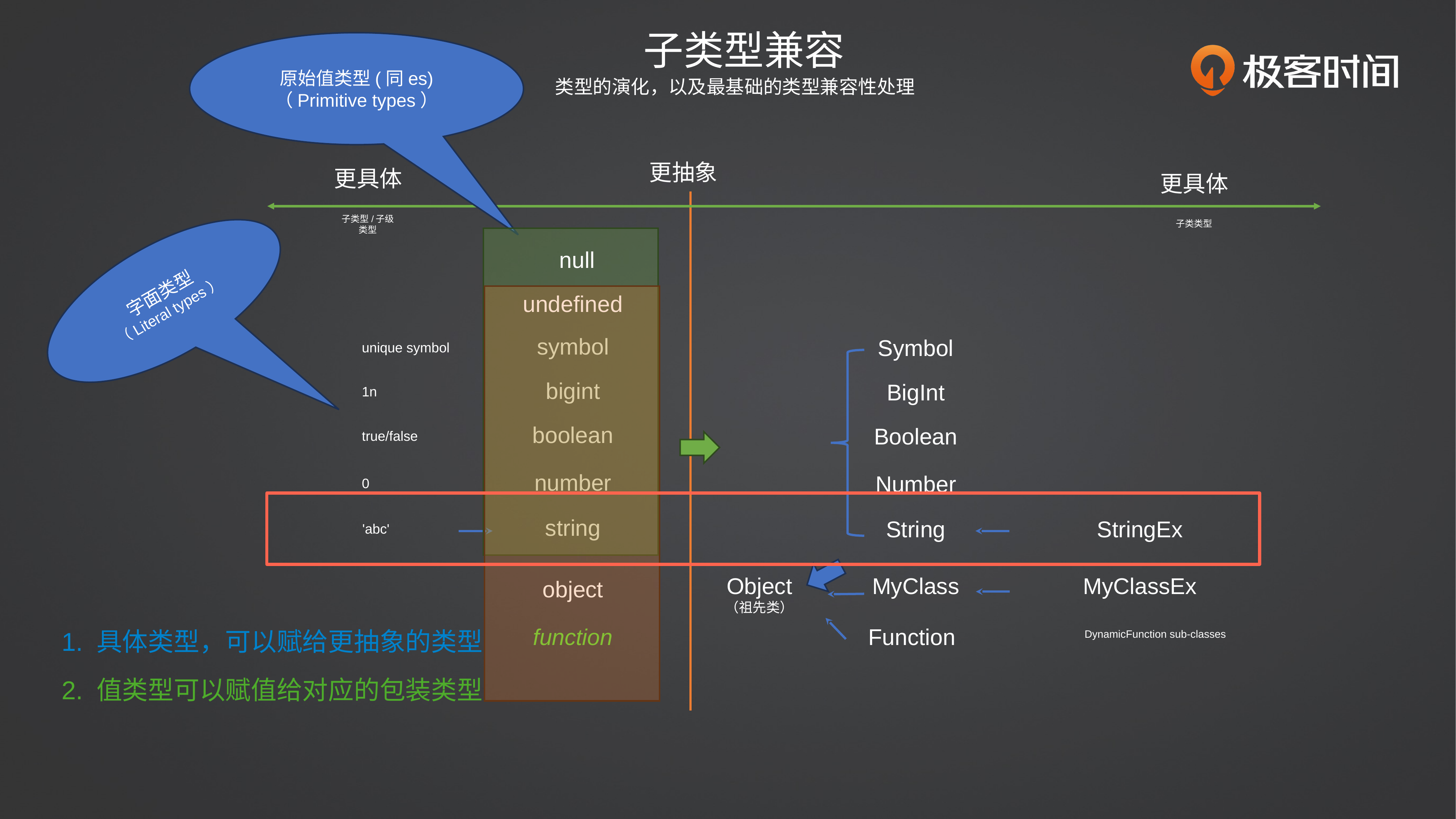

子类型兼容

原始值类型(同es)
（Primitive types）
类型的演化，以及最基础的类型兼容性处理
更抽象
更具体

子类型/子级类型
symbol
Symbol
unique symbol
bigint
BigInt
1n
boolean
Boolean
true/false
number
Number
0

string
String
StringEx
'abc'

Object
（祖先类）
MyClass
MyClassEx

更具体

子类类型

字面类型
（Literal types）

null
undefined

object
function
Function

DynamicFunction sub-classes

1. 具体类型，可以赋给更抽象的类型
2. 值类型可以赋值给对应的包装类型